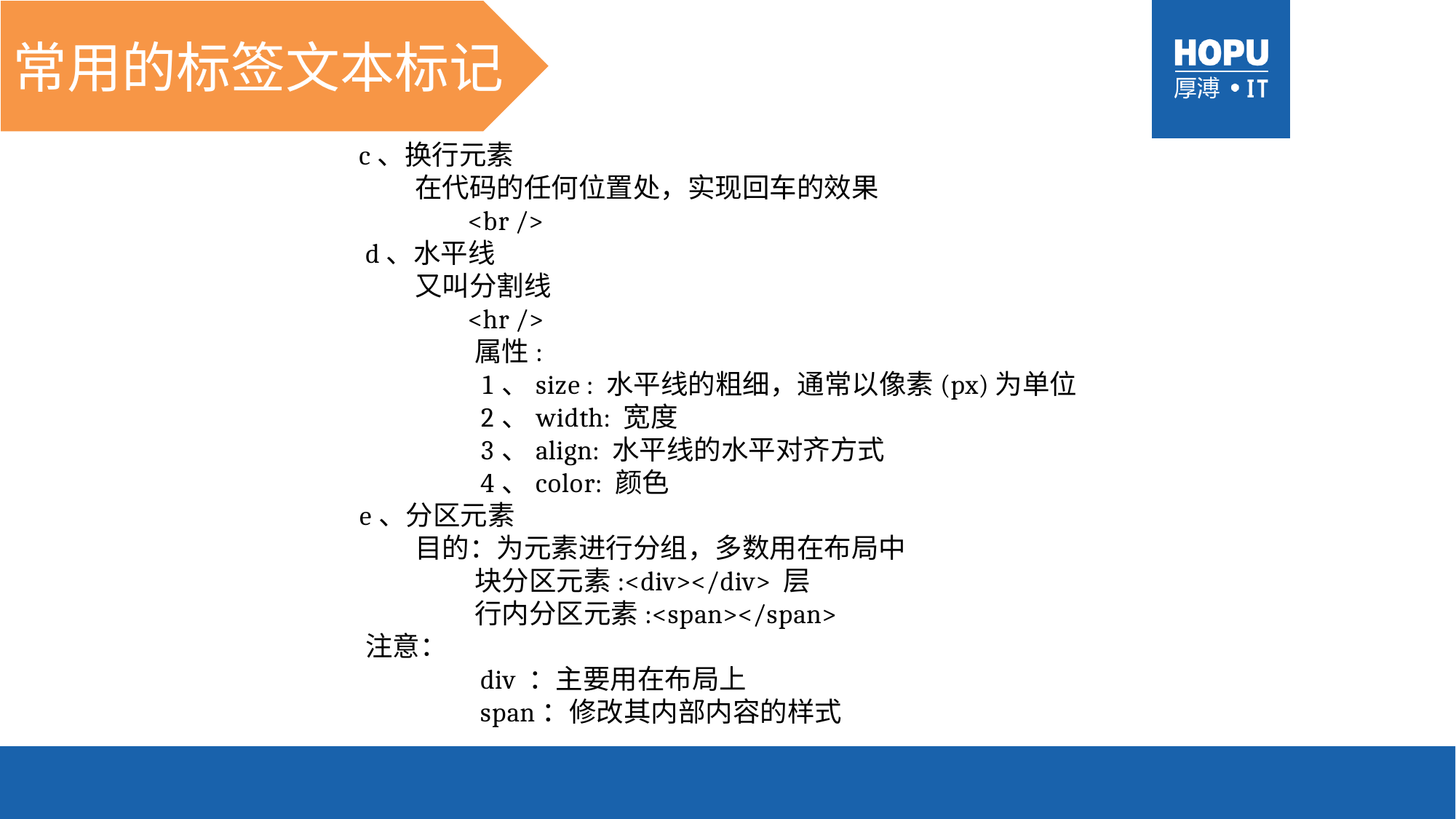

常用的标签文本标记
 c、换行元素
         在代码的任何位置处，实现回车的效果
	 <br />
  d、水平线
         又叫分割线
	 <hr />
	 属性:
	   1、size : 水平线的粗细，通常以像素(px)为单位
	   2、width: 宽度
	   3、align: 水平线的水平对齐方式
	   4、color: 颜色
 e、分区元素
         目的：为元素进行分组，多数用在布局中
	 块分区元素:<div></div> 层
	 行内分区元素:<span></span>
 注意：
	   div ：主要用在布局上
	   span：修改其内部内容的样式